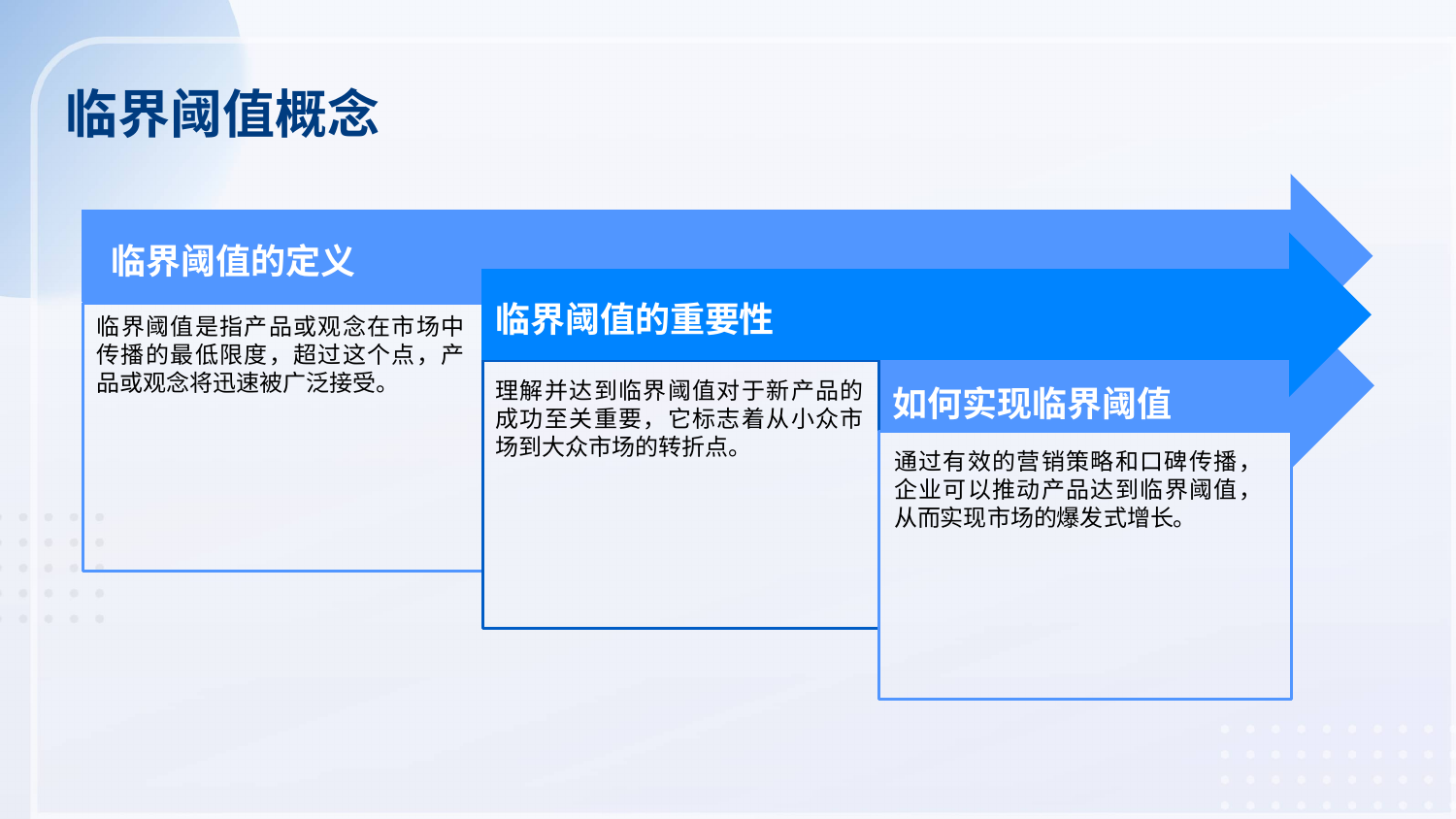

临界阈值概念

临界阈值的定义

临界阈值的重要性
临界阈值是指产品或观念在市场中传播的最低限度，超过这个点，产品或观念将迅速被广泛接受。

理解并达到临界阈值对于新产品的成功至关重要，它标志着从小众市场到大众市场的转折点。

如何实现临界阈值

通过有效的营销策略和口碑传播，企业可以推动产品达到临界阈值，从而实现市场的爆发式增长。